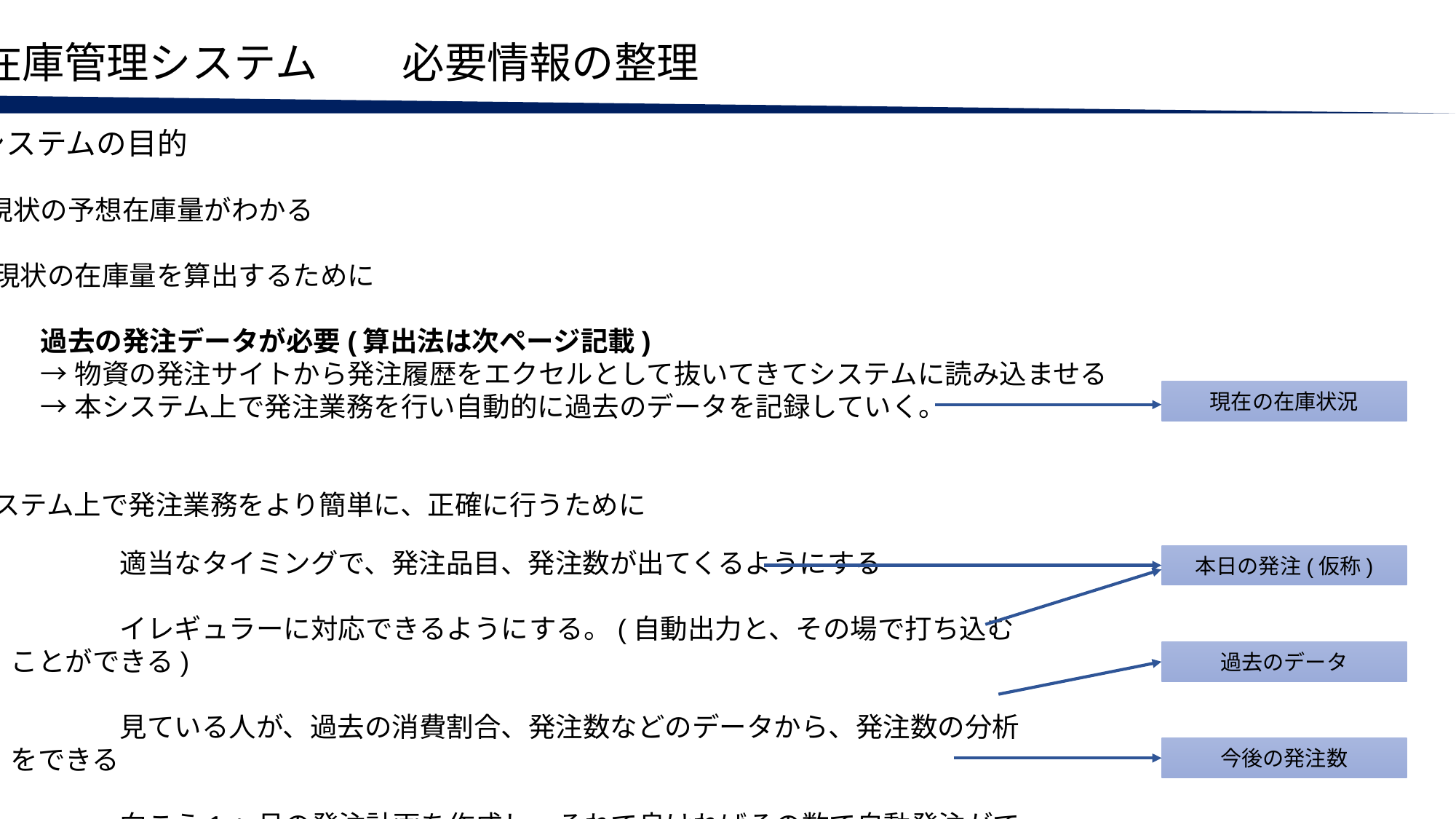

在庫管理システム　　必要情報の整理
月水金に発注されていたのは、
システム上の締め切りがその日になっているからで
実際に発注業務をしているのは、
日火木の三日間
さらに、土曜日も発注できる(システム上の締め切りは日曜)
けど忙しいから基本はしてないくて
平日にやっている。

発注量(お店に置いておくストック量)は人によって異なる
実際に足りなくなることもあるはある。

主に消費量が変わるのは、平日と休日(長期休みも含む)
その期間で発注量が変わる。

■ システムの目的

　　現状の予想在庫量がわかる

　現状の在庫量を算出するために

	過去の発注データが必要(算出法は次ページ記載)
	→物資の発注サイトから発注履歴をエクセルとして抜いてきてシステムに読み込ませる
	→本システム上で発注業務を行い自動的に過去のデータを記録していく。

システム上で発注業務をより簡単に、正確に行うために
現在の在庫状況
	適当なタイミングで、発注品目、発注数が出てくるようにする

	イレギュラーに対応できるようにする。(自動出力と、その場で打ち込むことができる)

	見ている人が、過去の消費割合、発注数などのデータから、発注数の分析をできる

	向こう1ヶ月の発注計画を作成し、それで良ければその数で自動発注ができる
本日の発注(仮称)
過去のデータ
今後の発注数